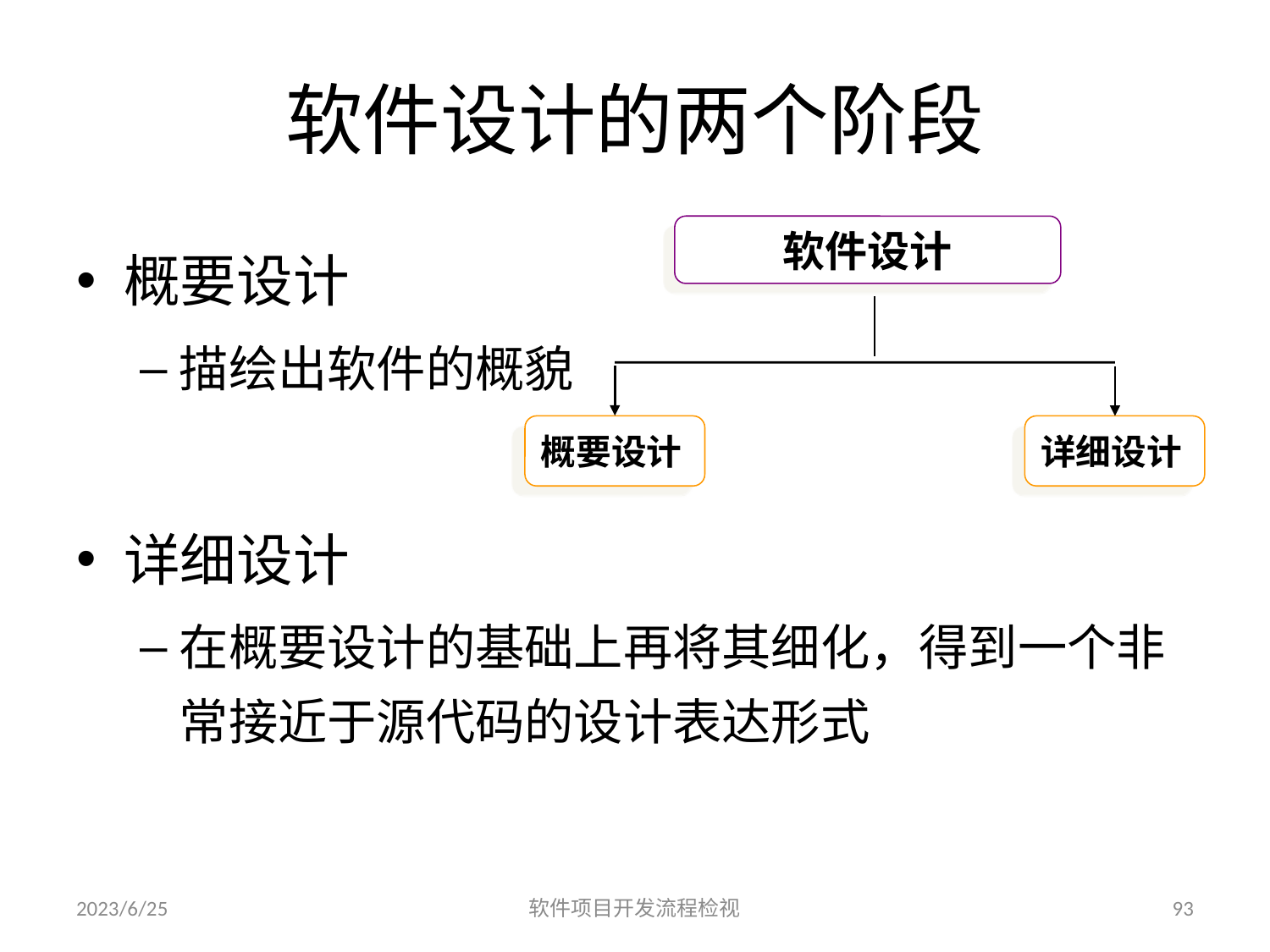

# 软件设计的两个阶段
软件设计
概要设计
描绘出软件的概貌

详细设计
在概要设计的基础上再将其细化，得到一个非常接近于源代码的设计表达形式

概要设计
详细设计
2023/6/25
软件项目开发流程检视
93